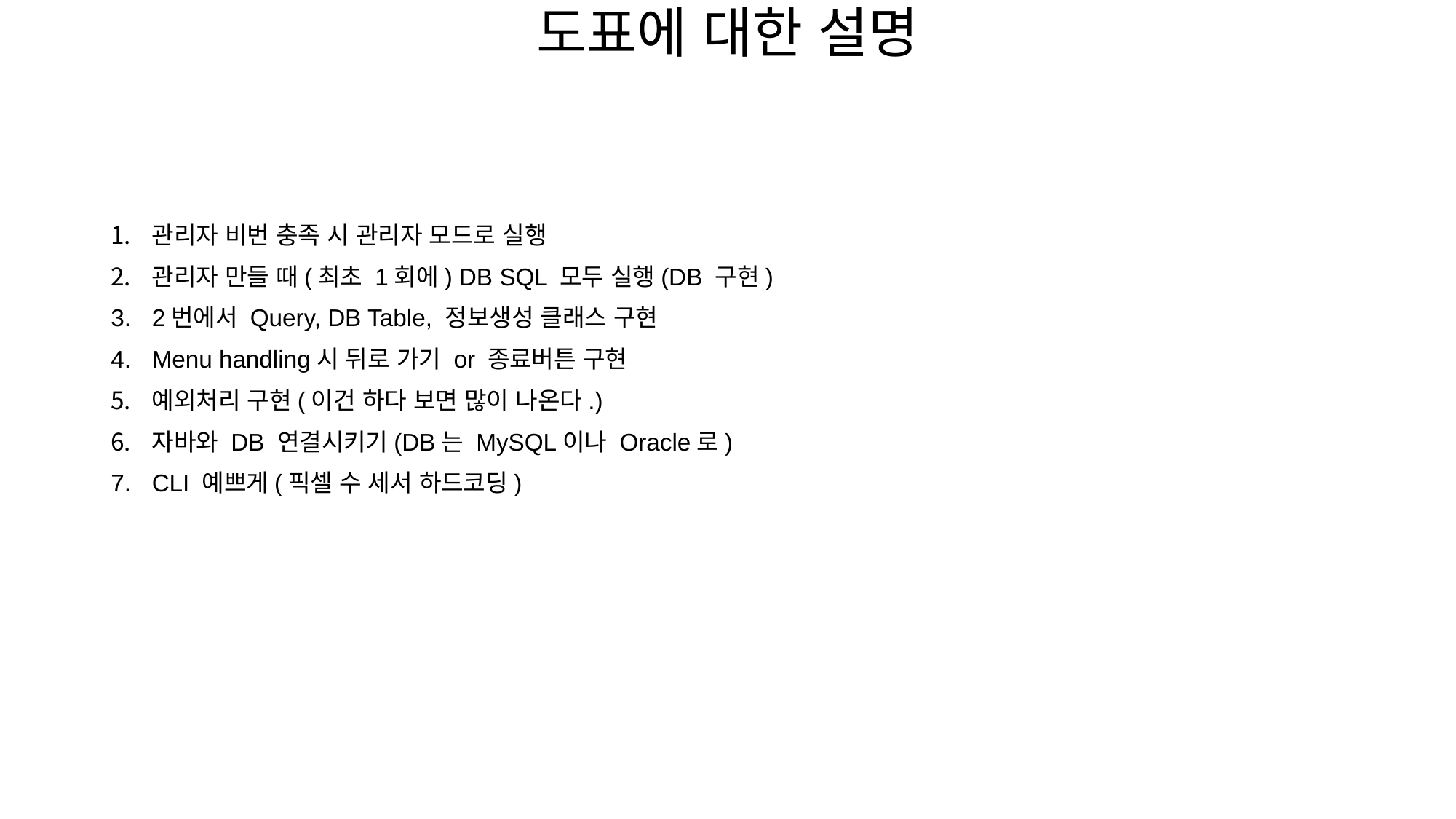

# 도표에 대한 설명
관리자 비번 충족 시 관리자 모드로 실행
관리자 만들 때(최초 1회에) DB SQL 모두 실행(DB 구현)
2번에서 Query, DB Table, 정보생성 클래스 구현
Menu handling시 뒤로 가기 or 종료버튼 구현
예외처리 구현(이건 하다 보면 많이 나온다.)
자바와 DB 연결시키기(DB는 MySQL이나 Oracle로)
CLI 예쁘게(픽셀 수 세서 하드코딩)